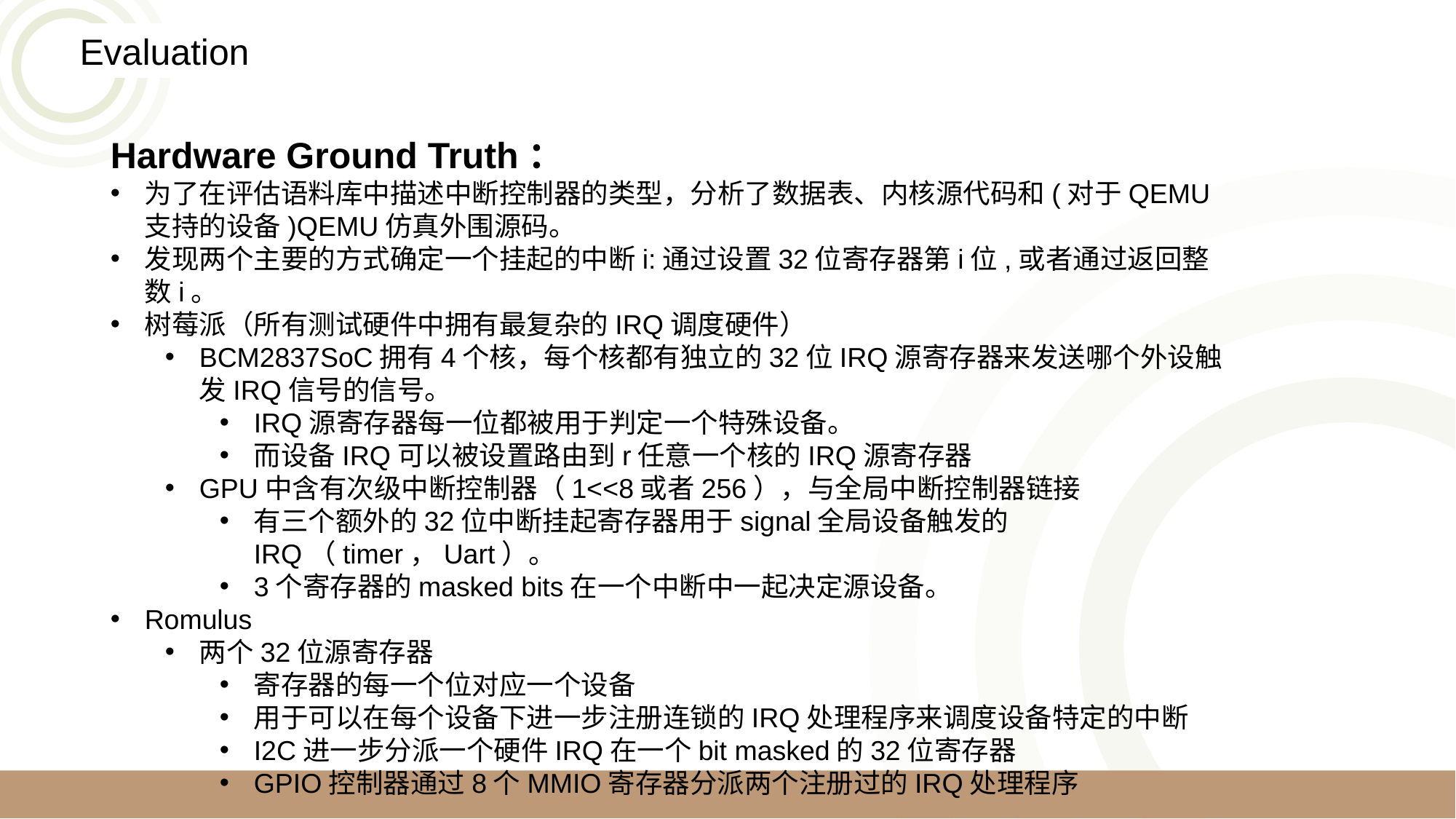

Evaluation

Hardware Ground Truth：
为了在评估语料库中描述中断控制器的类型，分析了数据表、内核源代码和(对于QEMU支持的设备)QEMU仿真外围源码。
发现两个主要的方式确定一个挂起的中断i:通过设置32位寄存器第i位,或者通过返回整数i。
树莓派（所有测试硬件中拥有最复杂的IRQ调度硬件）
BCM2837SoC拥有4个核，每个核都有独立的32位IRQ源寄存器来发送哪个外设触发IRQ信号的信号。
IRQ源寄存器每一位都被用于判定一个特殊设备。
而设备IRQ可以被设置路由到r任意一个核的IRQ源寄存器
GPU中含有次级中断控制器（1<<8或者256），与全局中断控制器链接
有三个额外的32位中断挂起寄存器用于signal全局设备触发的IRQ（timer，Uart）。
3个寄存器的masked bits在一个中断中一起决定源设备。
Romulus
两个32位源寄存器
寄存器的每一个位对应一个设备
用于可以在每个设备下进一步注册连锁的IRQ处理程序来调度设备特定的中断
I2C进一步分派一个硬件IRQ在一个bit masked的32位寄存器
GPIO控制器通过8个MMIO寄存器分派两个注册过的IRQ处理程序